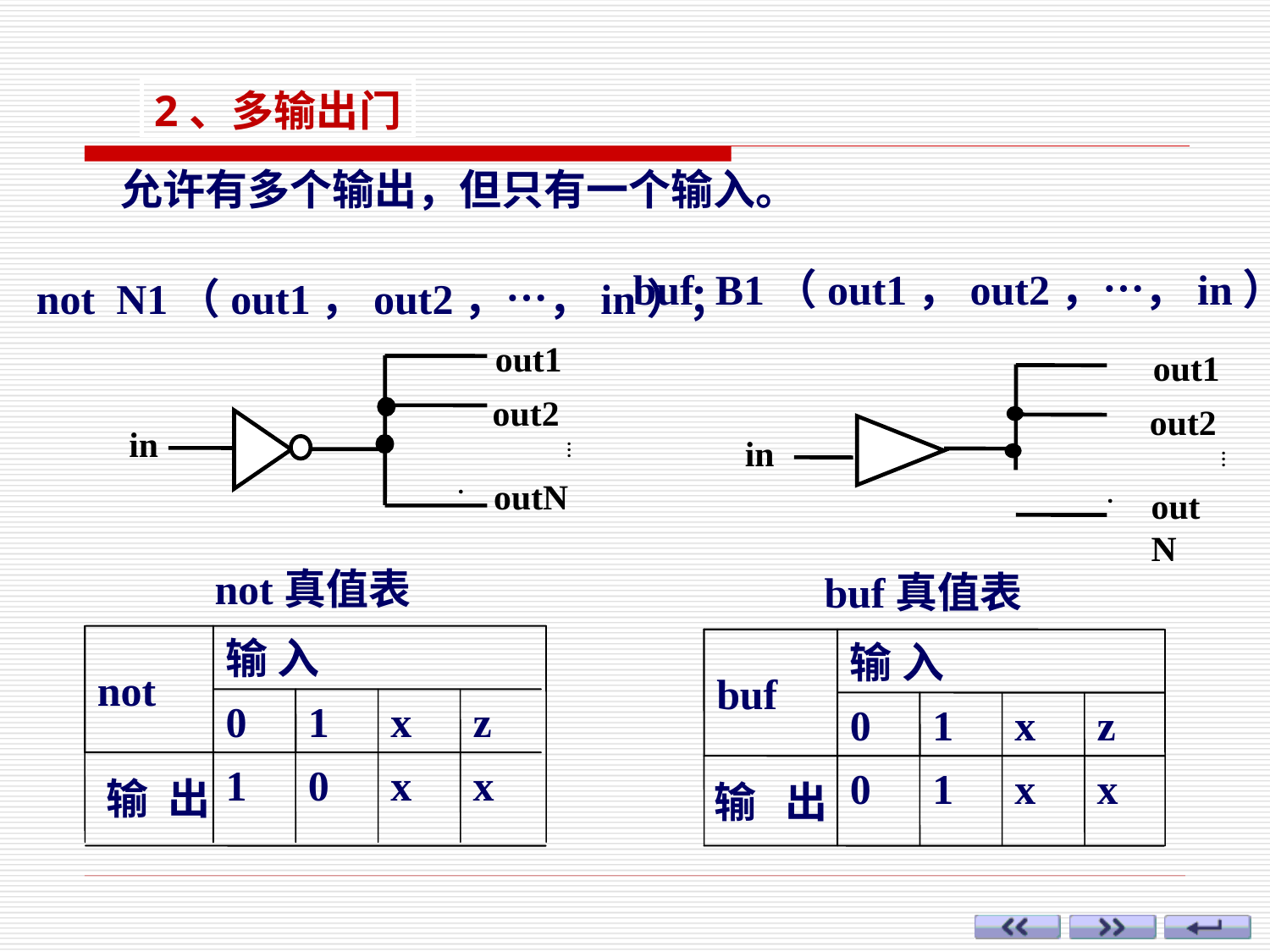

2、多输出门
允许有多个输出，但只有一个输入。
buf  B1（out1，out2，…，in）；
not  N1（out1，out2，…，in）；
out1

out2

in

…

outN

out1

out2

in

…

outN

not真值表
not

输 入

0

1

x

z

1
0

x
x

输  出
 buf真值表
buf

输 入

0

1

x

z

0
1

x
x
输   出